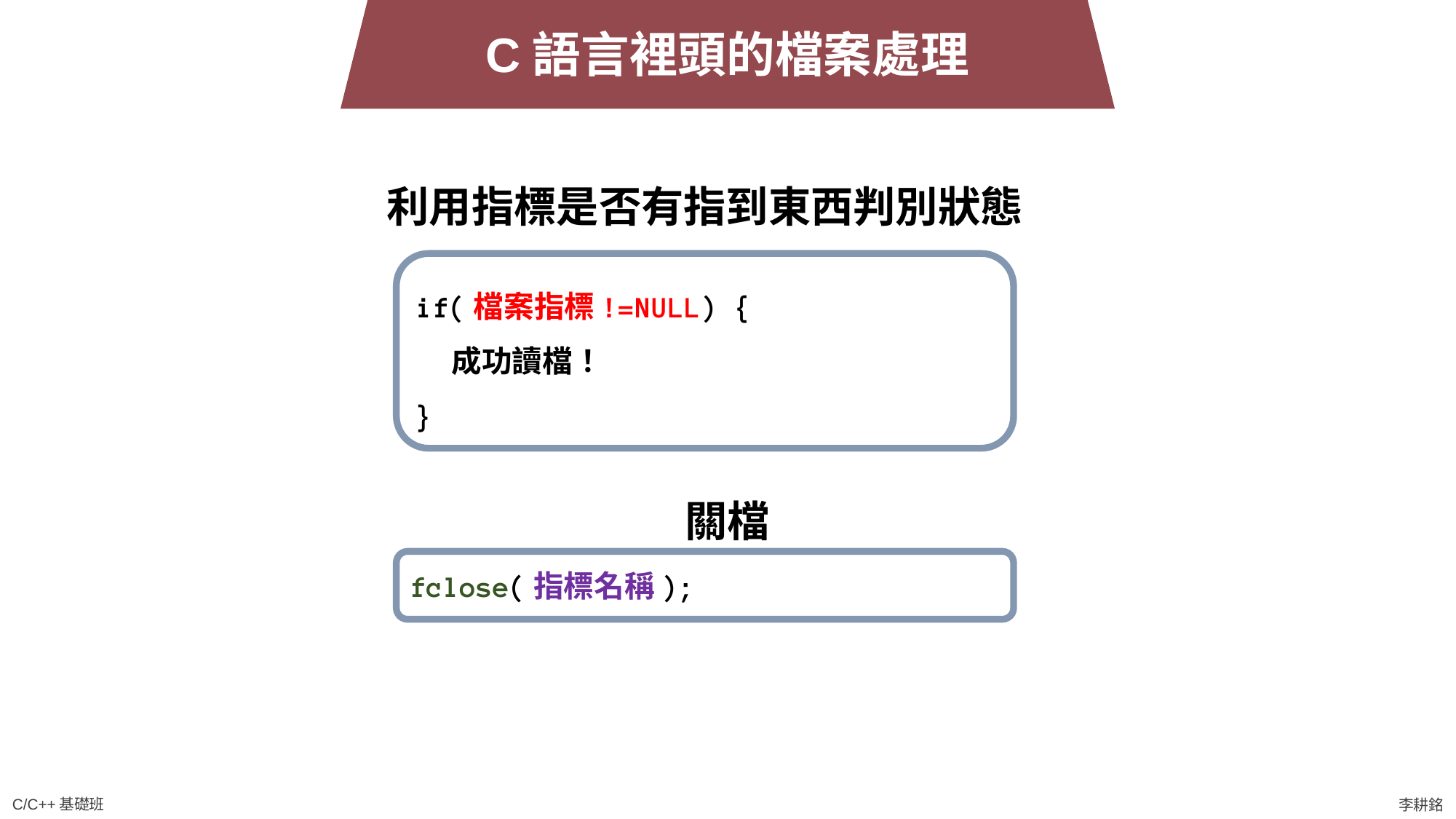

C語言裡頭的檔案處理
利用指標是否有指到東西判別狀態
if(檔案指標!=NULL) {
    成功讀檔！
}
關檔
fclose(指標名稱);
C/C++基礎班
李耕銘